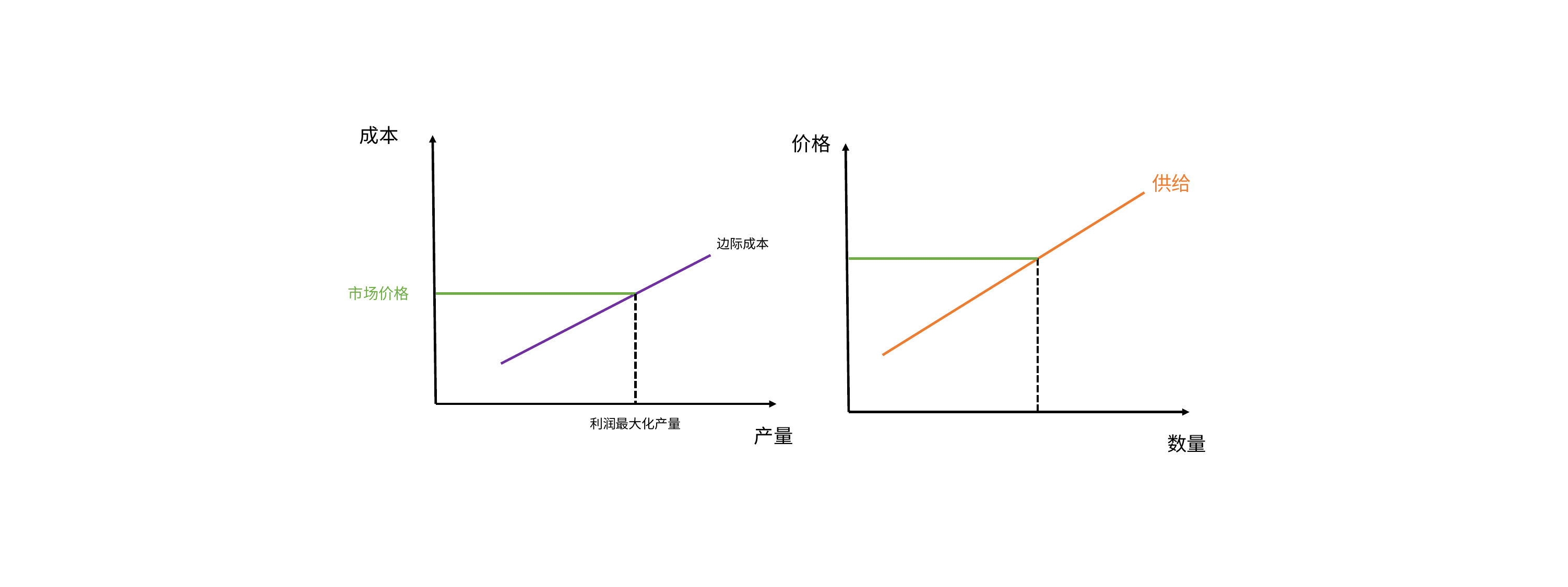

成本
产量
价格
供给
数量
边际成本
市场价格
利润最大化产量